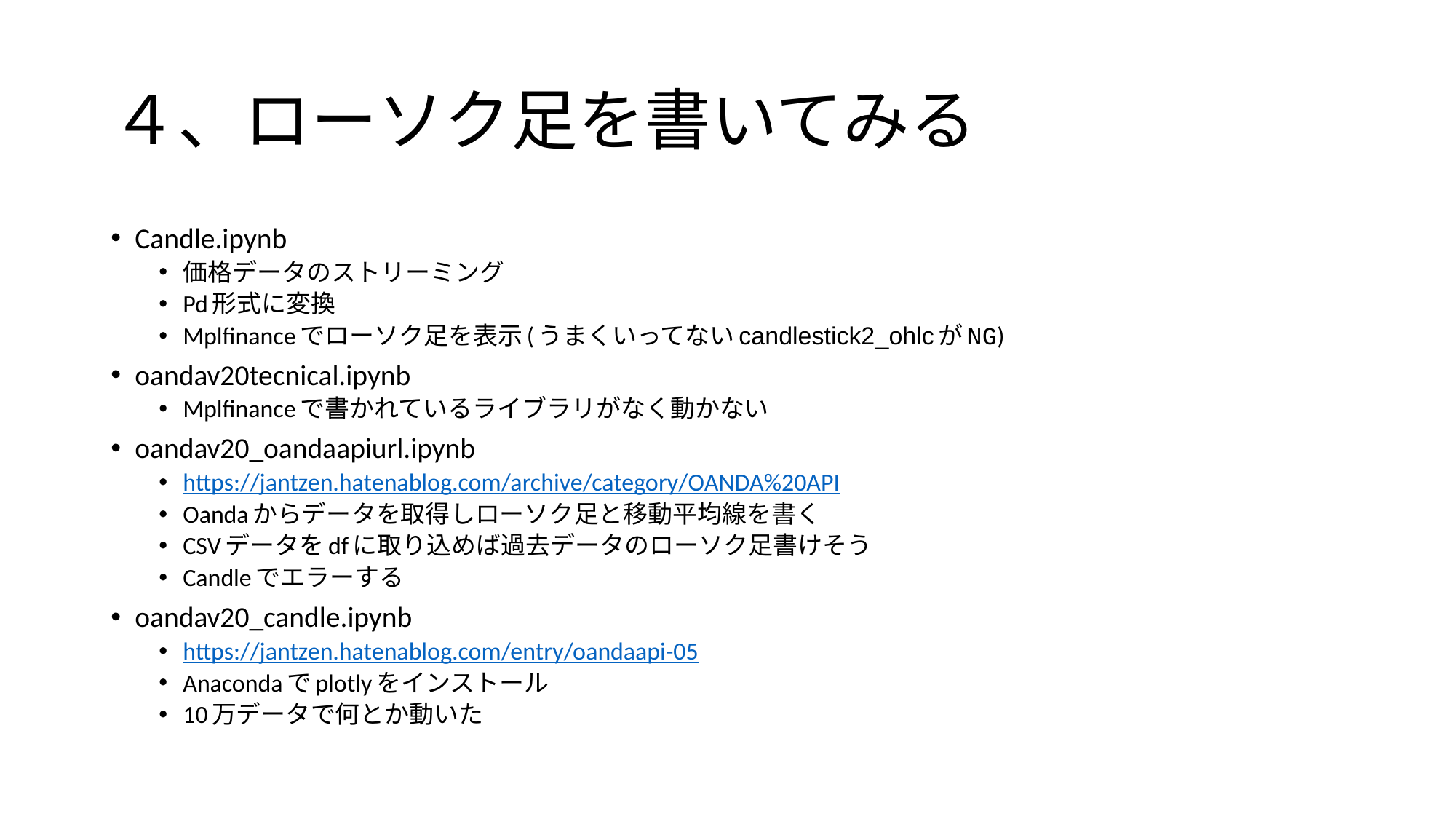

# ４、ローソク足を書いてみる
Candle.ipynb
価格データのストリーミング
Pd形式に変換
Mplfinanceでローソク足を表示(うまくいってないcandlestick2_ohlcがNG)
oandav20tecnical.ipynb
Mplfinanceで書かれているライブラリがなく動かない
oandav20_oandaapiurl.ipynb
https://jantzen.hatenablog.com/archive/category/OANDA%20API
Oandaからデータを取得しローソク足と移動平均線を書く
CSVデータをdfに取り込めば過去データのローソク足書けそう
Candleでエラーする
oandav20_candle.ipynb
https://jantzen.hatenablog.com/entry/oandaapi-05
Anacondaでplotlyをインストール
10万データで何とか動いた